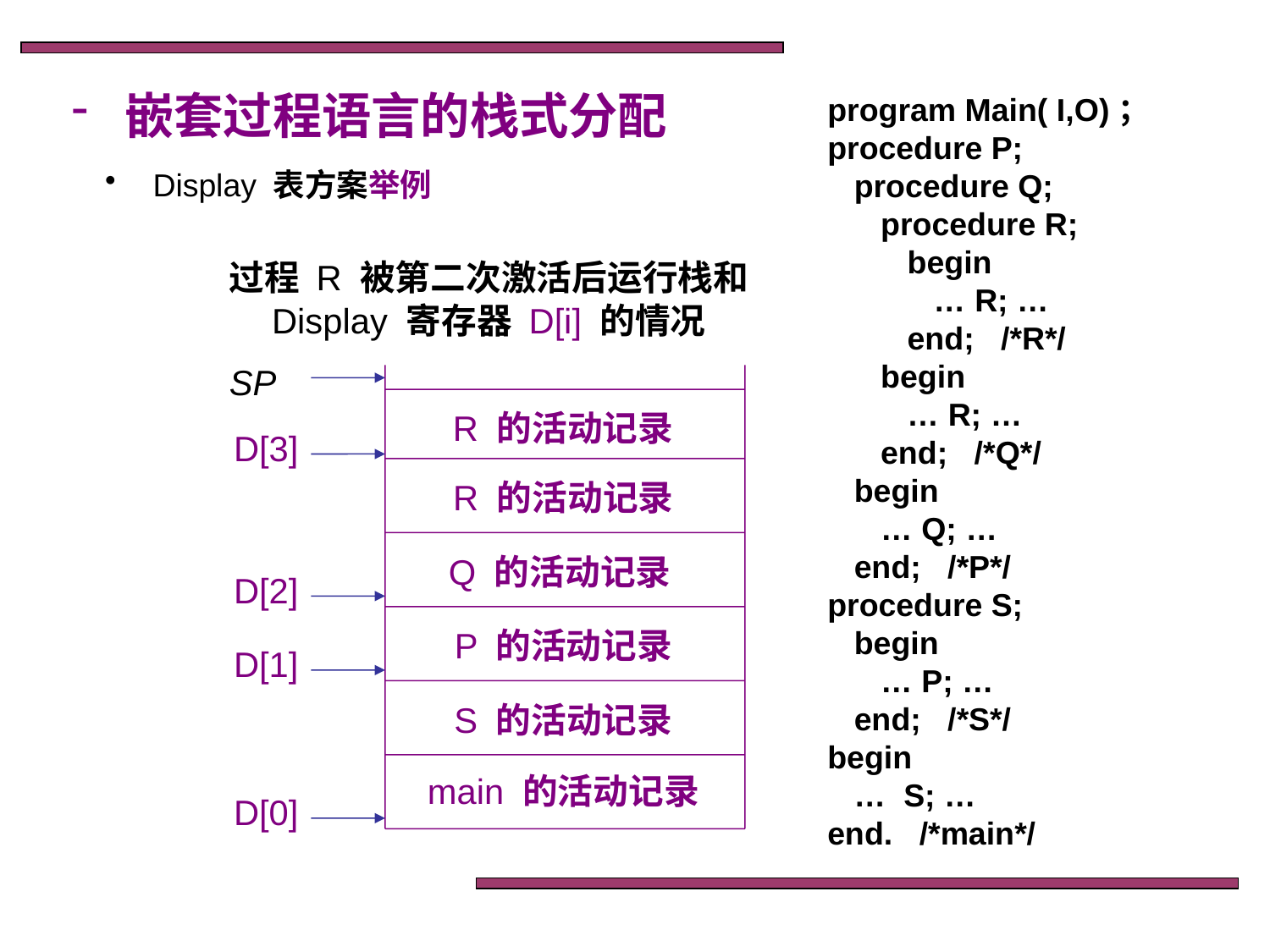

嵌套过程语言的栈式分配

  Display 表方案举例
program Main( I,O)；
procedure P;
   procedure Q;
      procedure R;
         begin
            … R; …
         end;   /*R*/
      begin
         … R; …
      end;   /*Q*/
   begin
      … Q; …
   end;   /*P*/
procedure S;
   begin
      … P; …
   end;   /*S*/
begin
   …  S; …
end.   /*main*/
过程 R 被第二次激活后运行栈和
Display 寄存器 D[i] 的情况
SP

R 的活动记录
D[3]

R 的活动记录

Q 的活动记录
D[2]

P 的活动记录
D[1]

S 的活动记录

main 的活动记录
D[0]